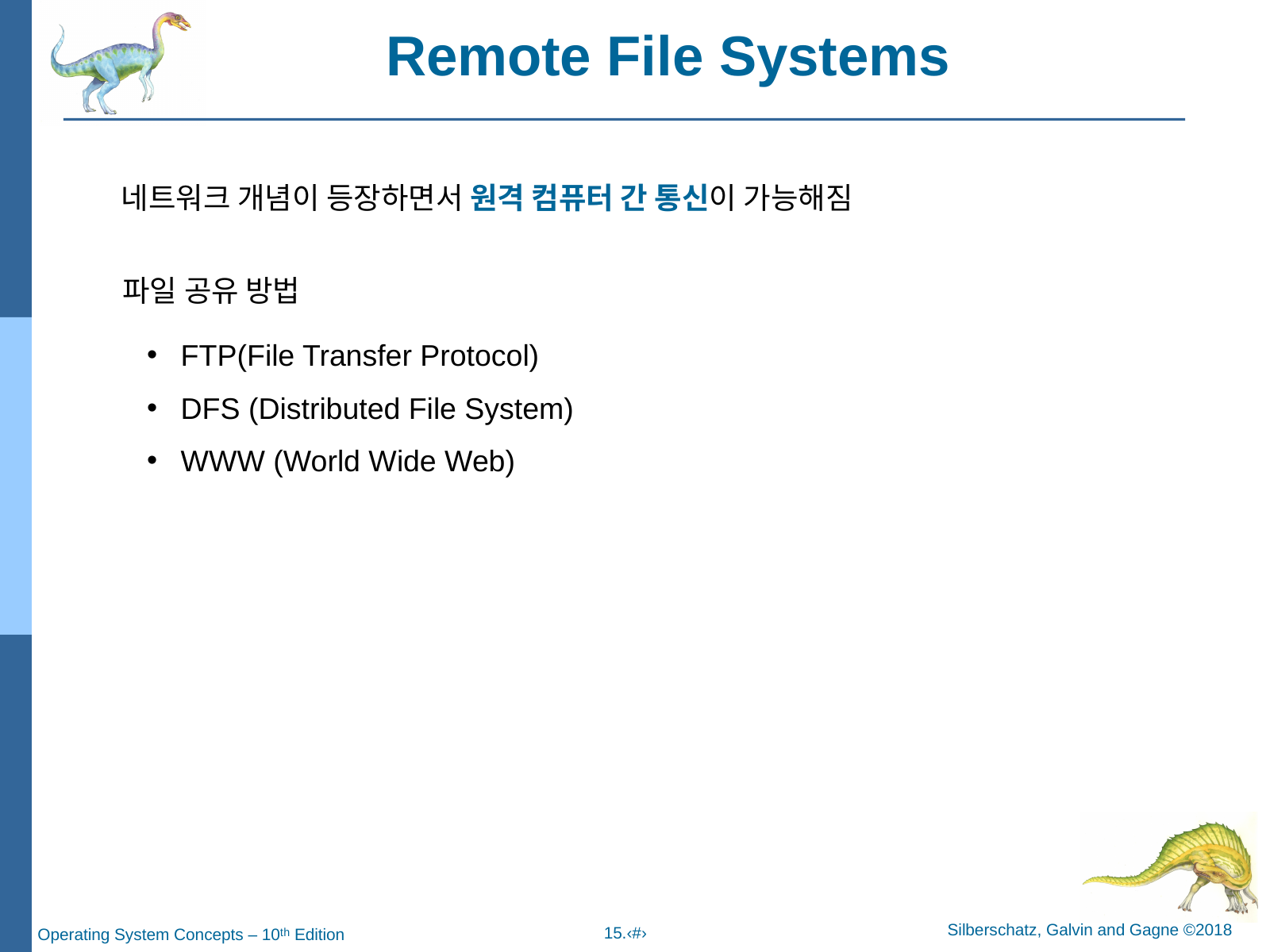

Remote File Systems

네트워크 개념이 등장하면서 원격 컴퓨터 간 통신이 가능해짐
파일 공유 방법

 FTP(File Transfer Protocol)
 DFS (Distributed File System)
 WWW (World Wide Web)

Silberschatz, Galvin and Gagne ©2018
15.‹#›
Operating System Concepts – 10ᵗʰ Edition